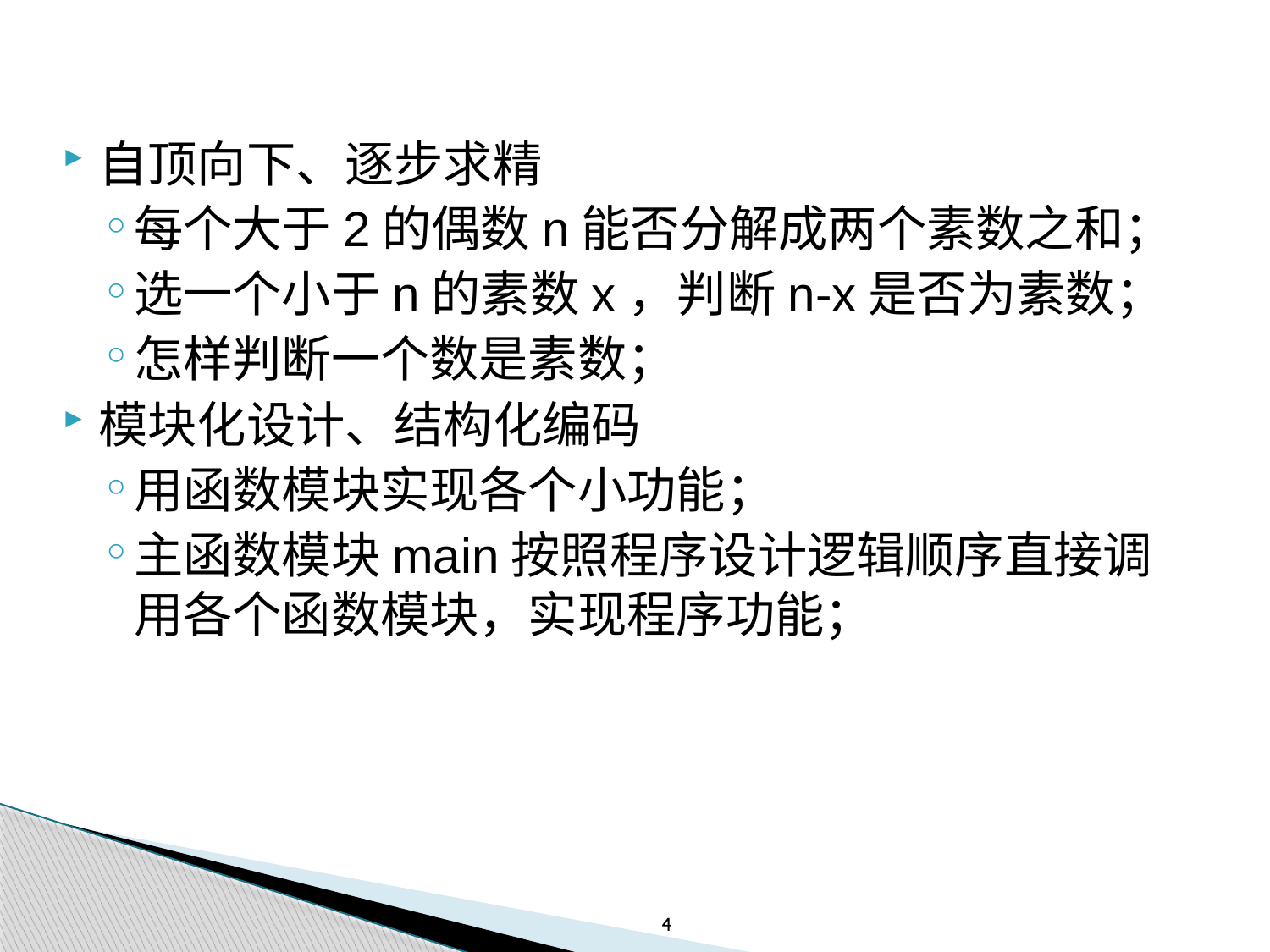

自顶向下、逐步求精
每个大于2的偶数n能否分解成两个素数之和；
选一个小于n的素数x，判断n-x是否为素数；
怎样判断一个数是素数；
模块化设计、结构化编码
用函数模块实现各个小功能；
主函数模块main按照程序设计逻辑顺序直接调用各个函数模块，实现程序功能；
4